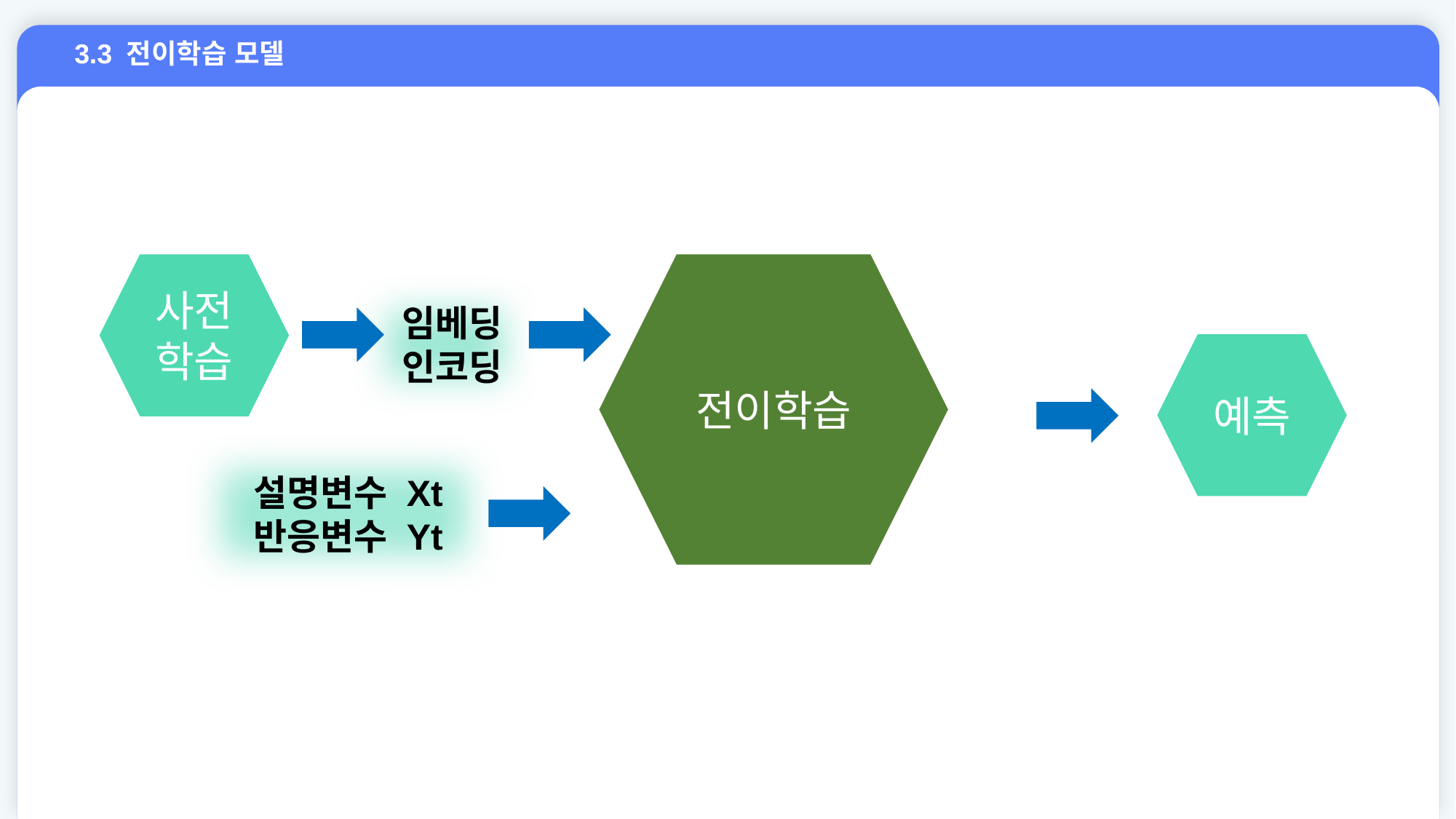

3.3 전이학습 모델
사전학습
전이학습

임베딩
인코딩

예측

설명변수 Xt
반응변수 Yt